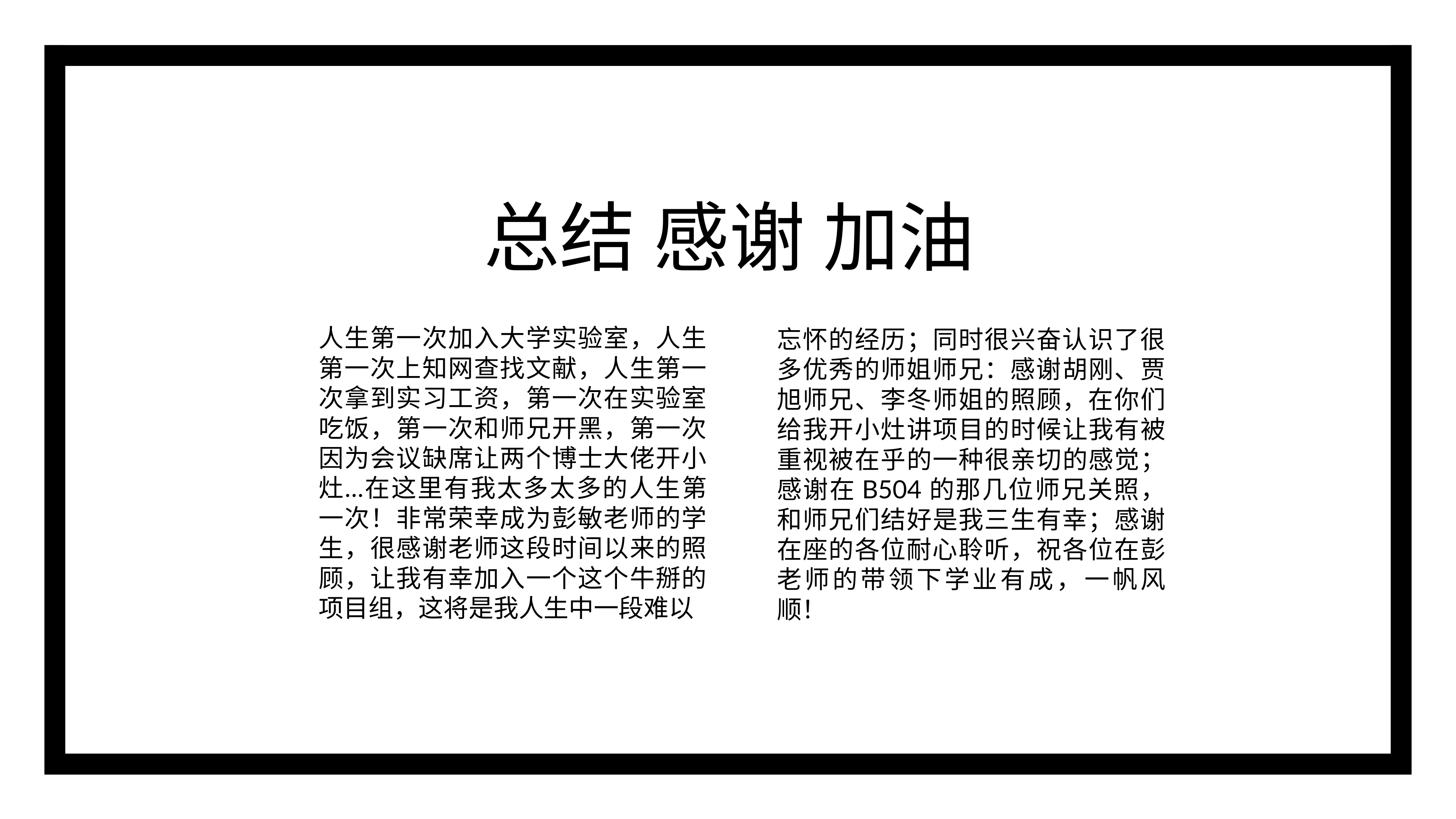

总结 感谢 加油
人生第一次加入大学实验室，人生第一次上知网查找文献，人生第一次拿到实习工资，第一次在实验室吃饭，第一次和师兄开黑，第一次因为会议缺席让两个博士大佬开小灶…在这里有我太多太多的人生第一次！非常荣幸成为彭敏老师的学生，很感谢老师这段时间以来的照顾，让我有幸加入一个这个牛掰的项目组，这将是我人生中一段难以
忘怀的经历；同时很兴奋认识了很多优秀的师姐师兄：感谢胡刚、贾旭师兄、李冬师姐的照顾，在你们给我开小灶讲项目的时候让我有被重视被在乎的一种很亲切的感觉；感谢在B504的那几位师兄关照，和师兄们结好是我三生有幸；感谢在座的各位耐心聆听，祝各位在彭老师的带领下学业有成，一帆风顺！